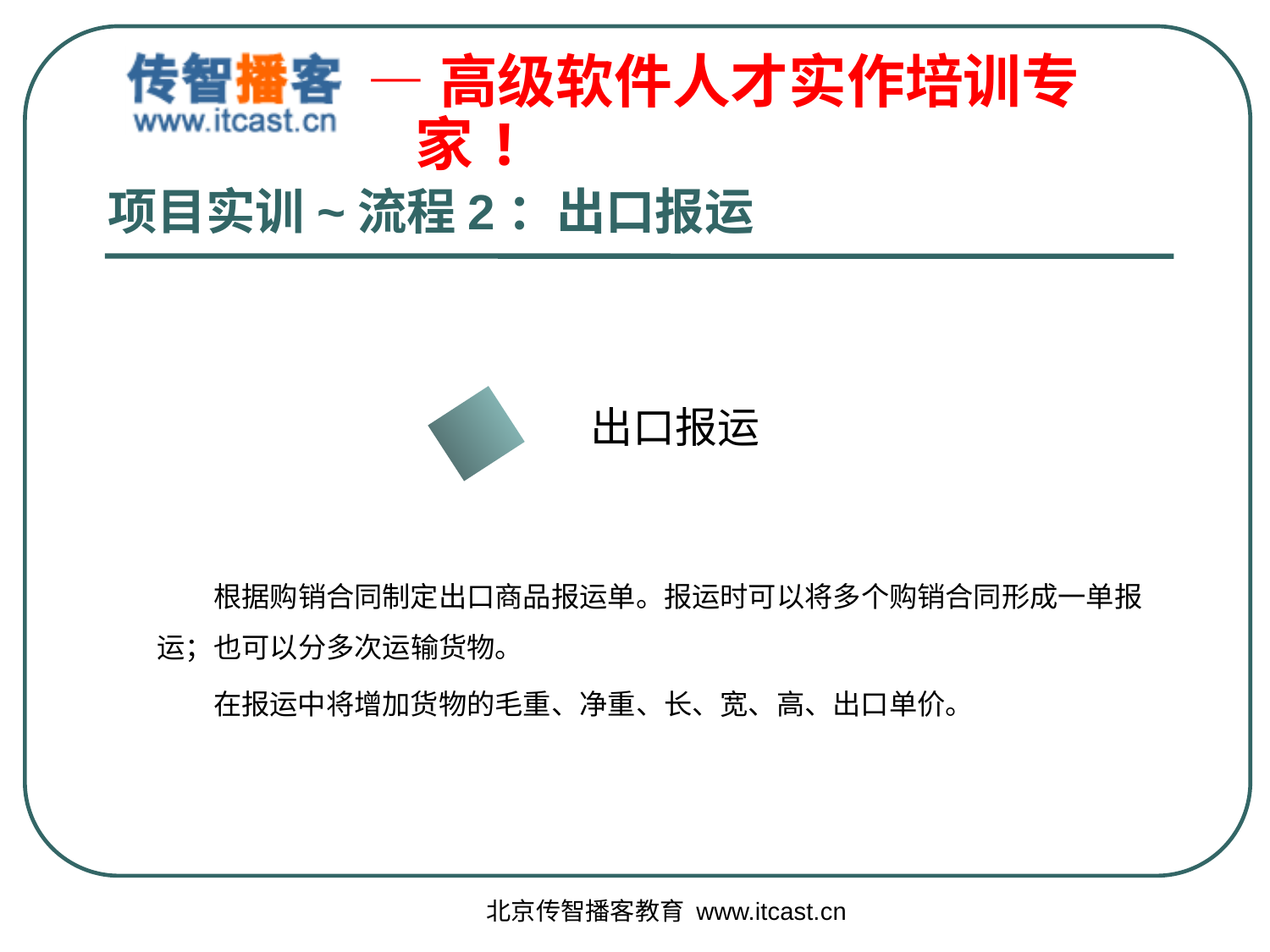

# 项目实训~流程2：出口报运

出口报运
　　根据购销合同制定出口商品报运单。报运时可以将多个购销合同形成一单报运；也可以分多次运输货物。
　　在报运中将增加货物的毛重、净重、长、宽、高、出口单价。
北京传智播客教育 www.itcast.cn